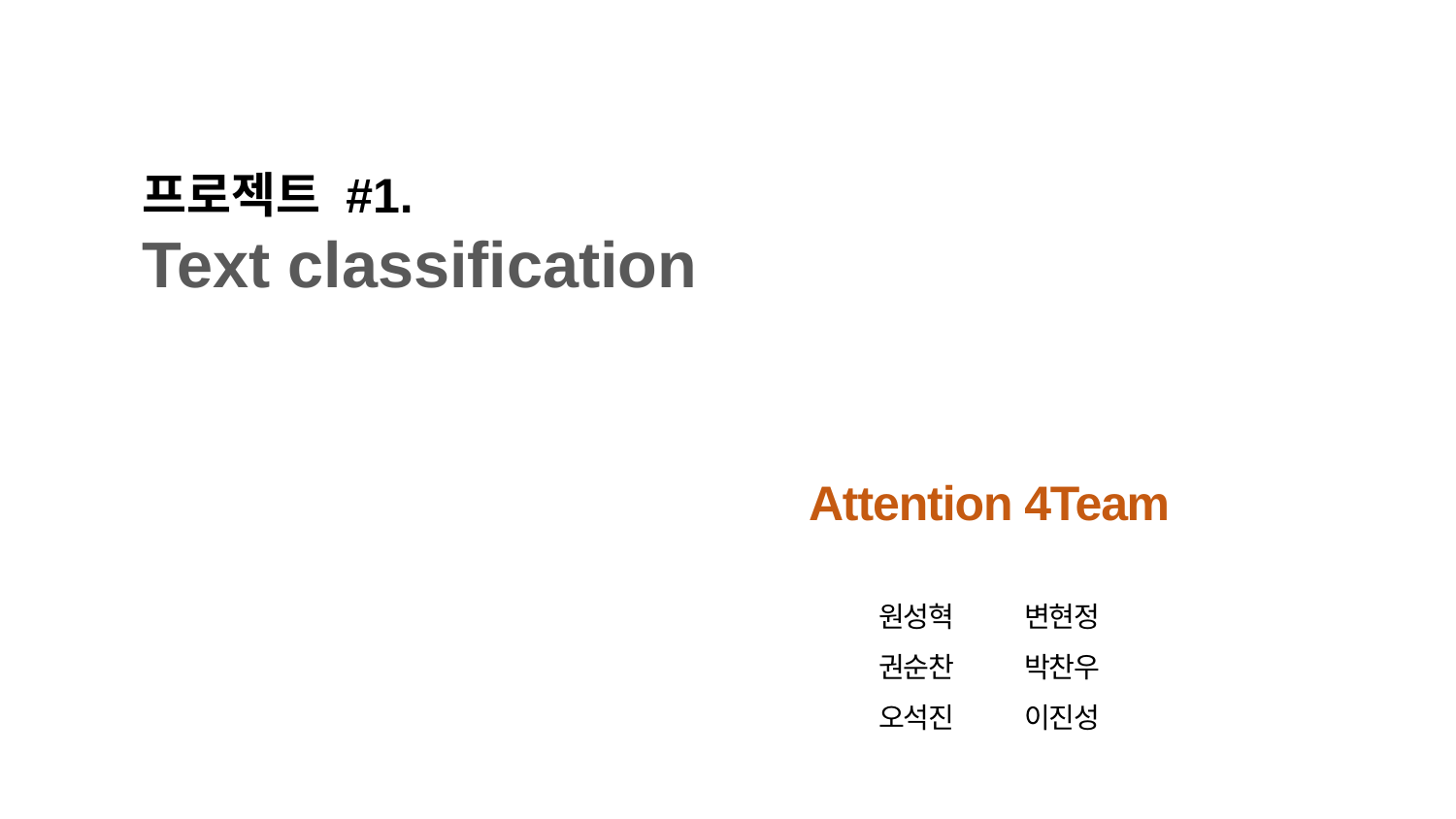

프로젝트 #1.
Text classification

Attention 4Team

원성혁	변현정
권순찬	박찬우
오석진	이진성